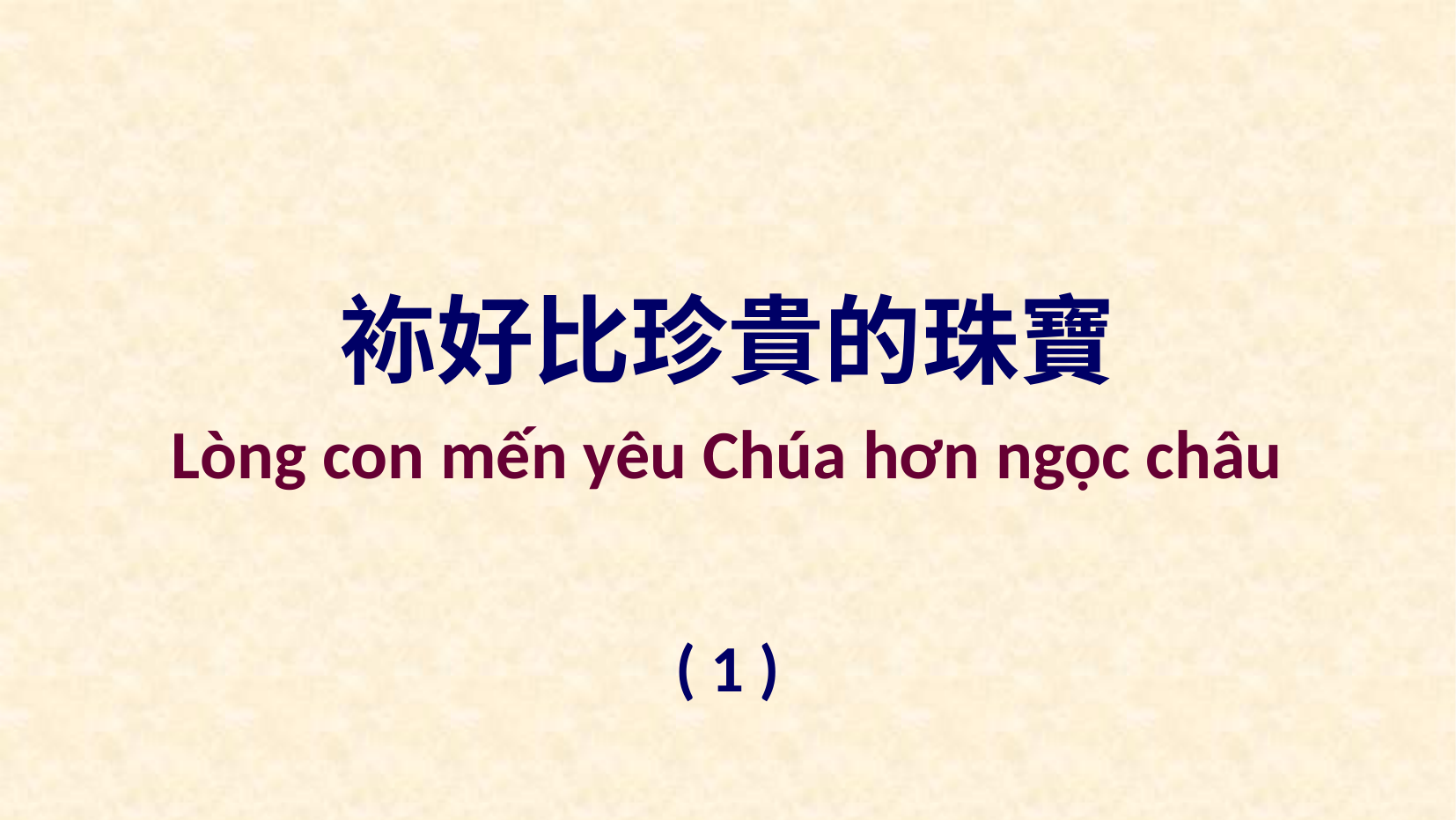

袮好比珍貴的珠寶
Lòng con mến yêu Chúa hơn ngọc châu
( 1 )